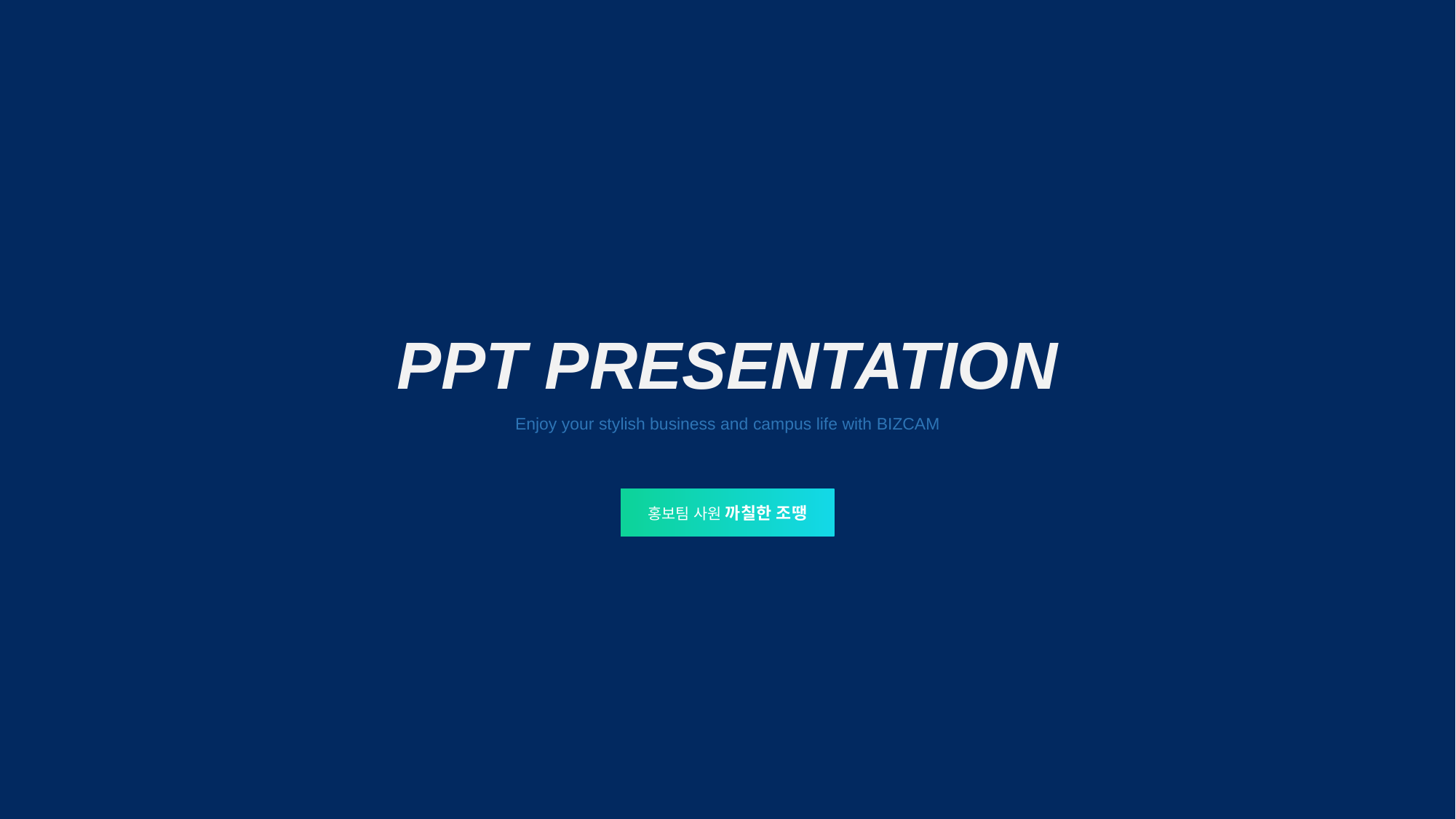

PPT PRESENTATION
Enjoy your stylish business and campus life with BIZCAM
홍보팀 사원 까칠한 조땡